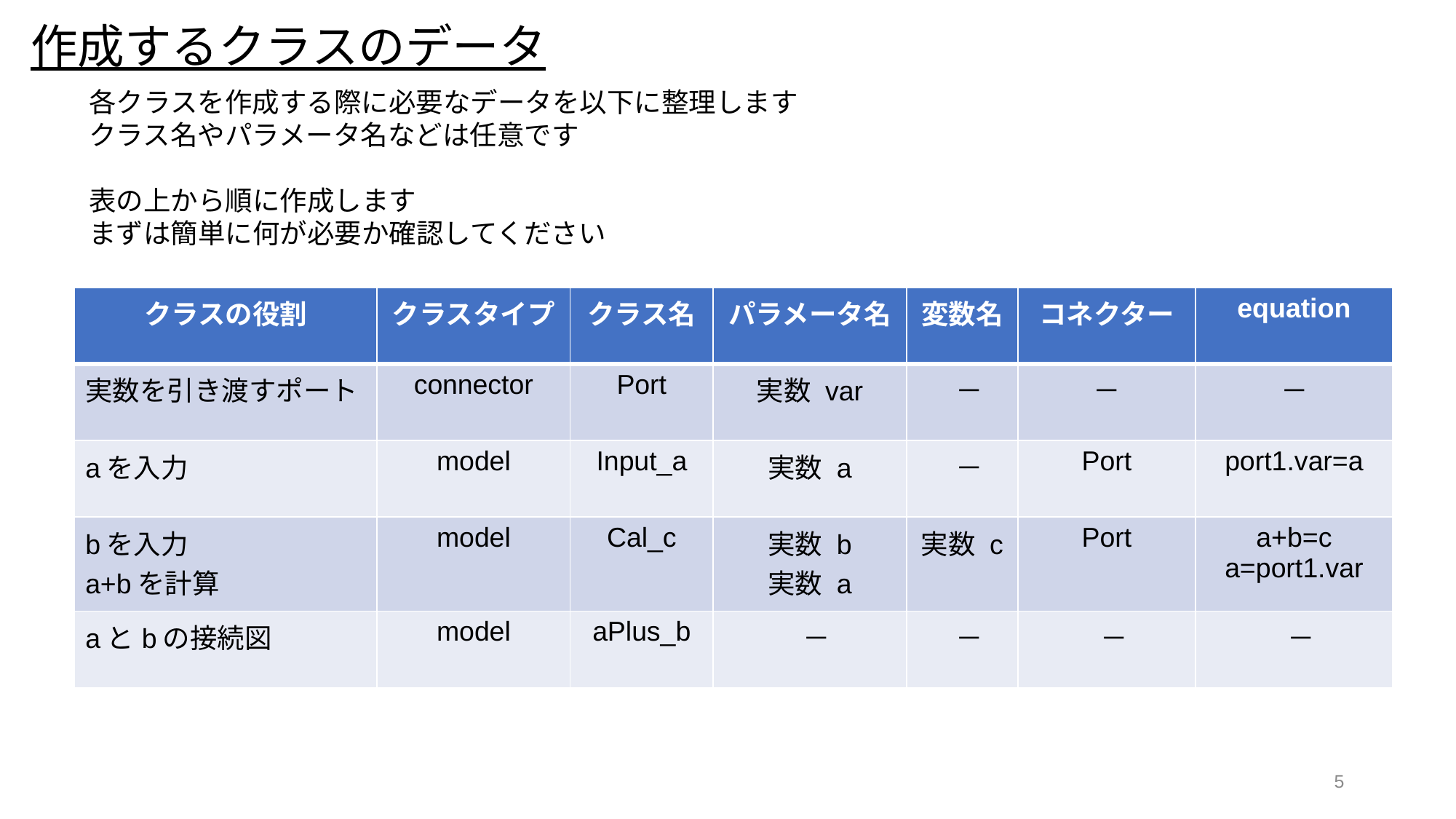

作成するクラスのデータ
各クラスを作成する際に必要なデータを以下に整理します
クラス名やパラメータ名などは任意です

表の上から順に作成します
まずは簡単に何が必要か確認してください
| クラスの役割 | クラスタイプ | クラス名 | パラメータ名 | 変数名 | コネクター | equation |
| --- | --- | --- | --- | --- | --- | --- |
| 実数を引き渡すポート | connector | Port | 実数 var | － | － | － |
| aを入力 | model | Input\_a | 実数 a | － | Port | port1.var=a |
| bを入力 a+bを計算 | model | Cal\_c | 実数 b 実数 a | 実数 c | Port | a+b=c a=port1.var |
| aとbの接続図 | model | aPlus\_b | － | － | － | － |
5